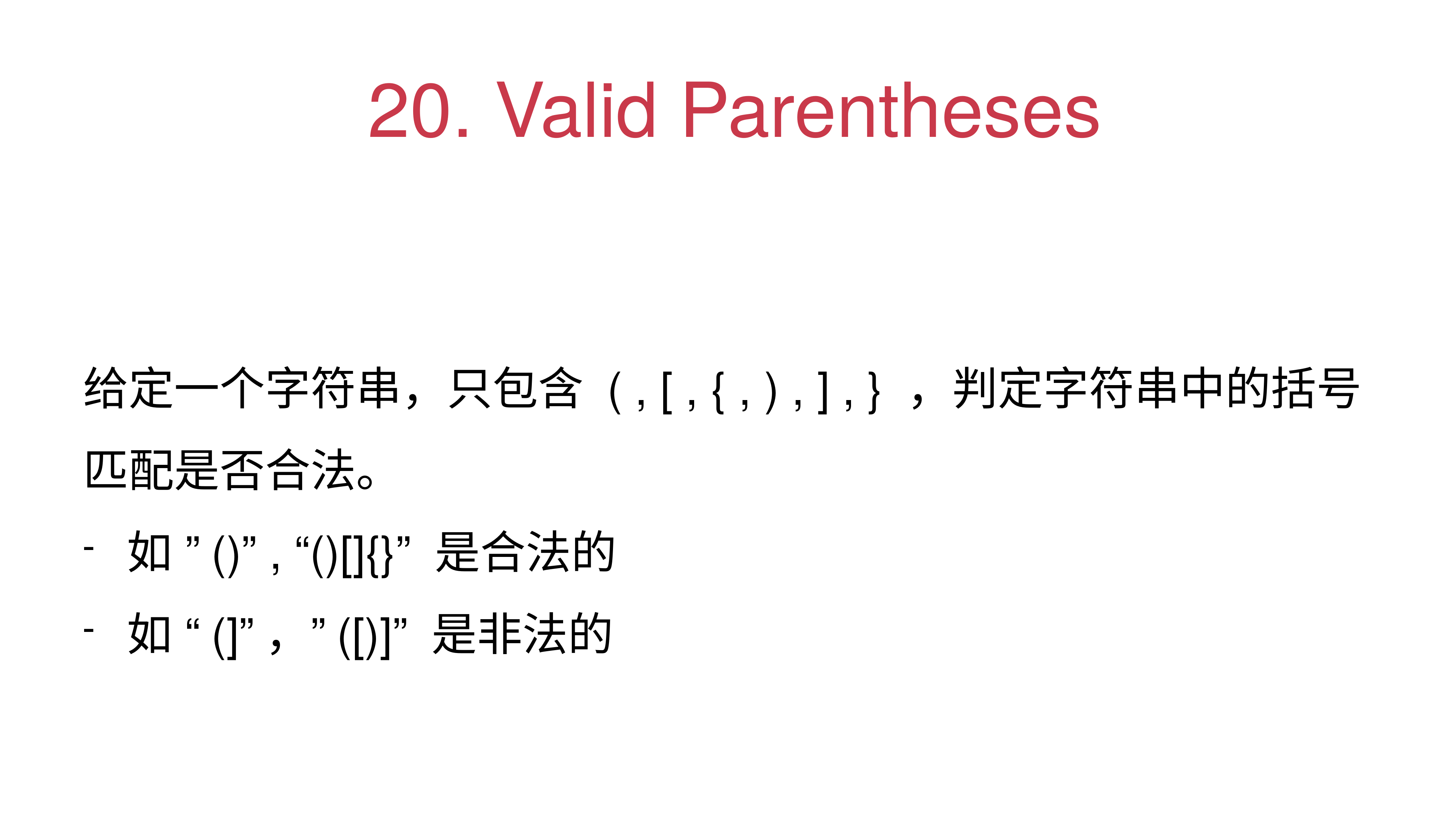

# 20. Valid Parentheses
给定一个字符串，只包含 ( , [ , { , ) , ] , } ，判定字符串中的括号匹配是否合法。
如 ”()” , “()[]{}” 是合法的
如 “(]”，”([)]” 是非法的